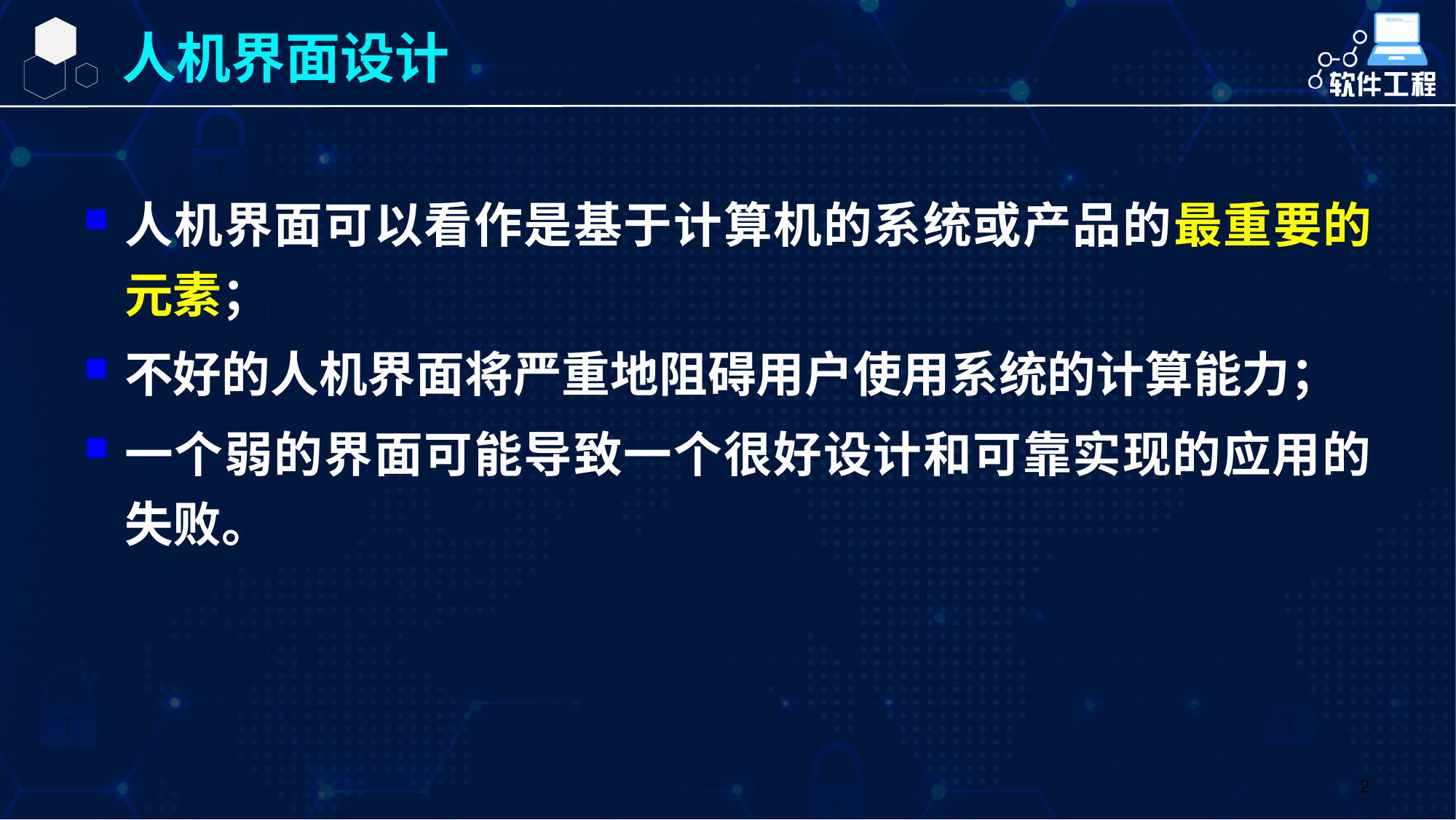

人机界面设计
人机界面可以看作是基于计算机的系统或产品的最重要的元素；
不好的人机界面将严重地阻碍用户使用系统的计算能力；
一个弱的界面可能导致一个很好设计和可靠实现的应用的失败。
2